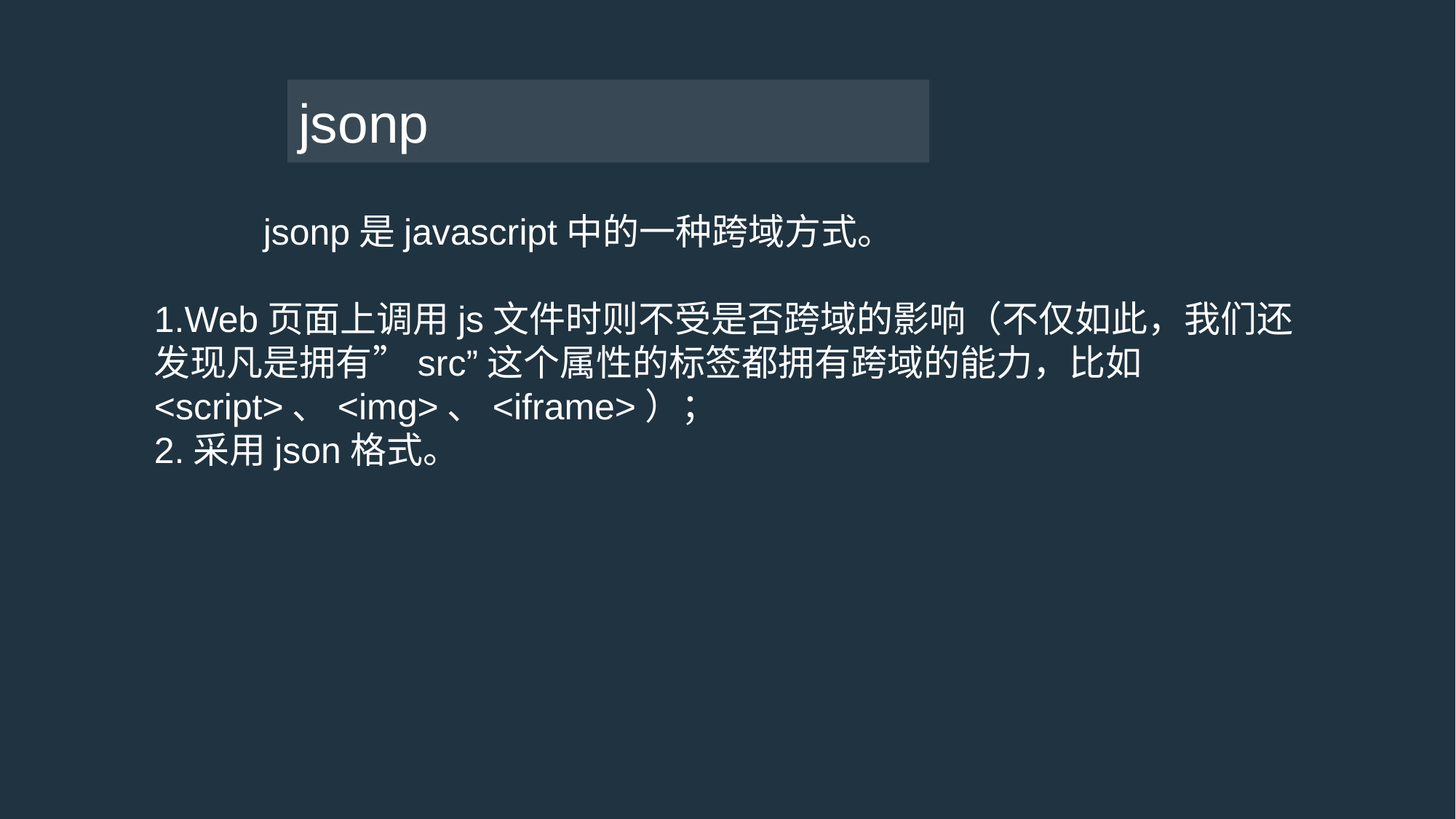

# jsonp
	jsonp是javascript中的一种跨域方式。

1.Web页面上调用js文件时则不受是否跨域的影响（不仅如此，我们还发现凡是拥有”src”这个属性的标签都拥有跨域的能力，比如<script>、<img>、<iframe>）；
2.采用json格式。